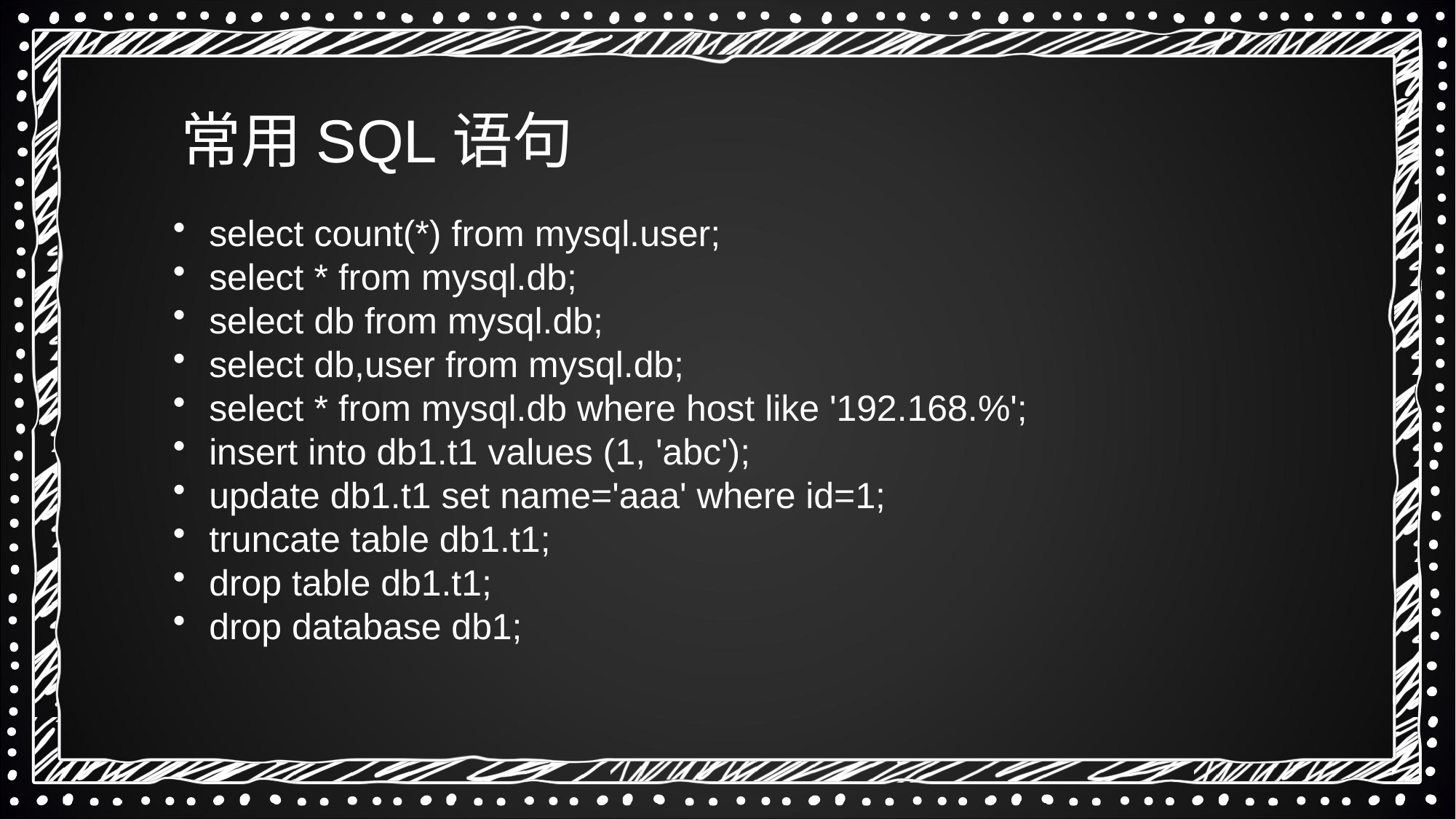

常用SQL语句
 select count(*) from mysql.user;
 select * from mysql.db;
 select db from mysql.db;
 select db,user from mysql.db;
 select * from mysql.db where host like '192.168.%';
 insert into db1.t1 values (1, 'abc');
 update db1.t1 set name='aaa' where id=1;
 truncate table db1.t1;
 drop table db1.t1;
 drop database db1;